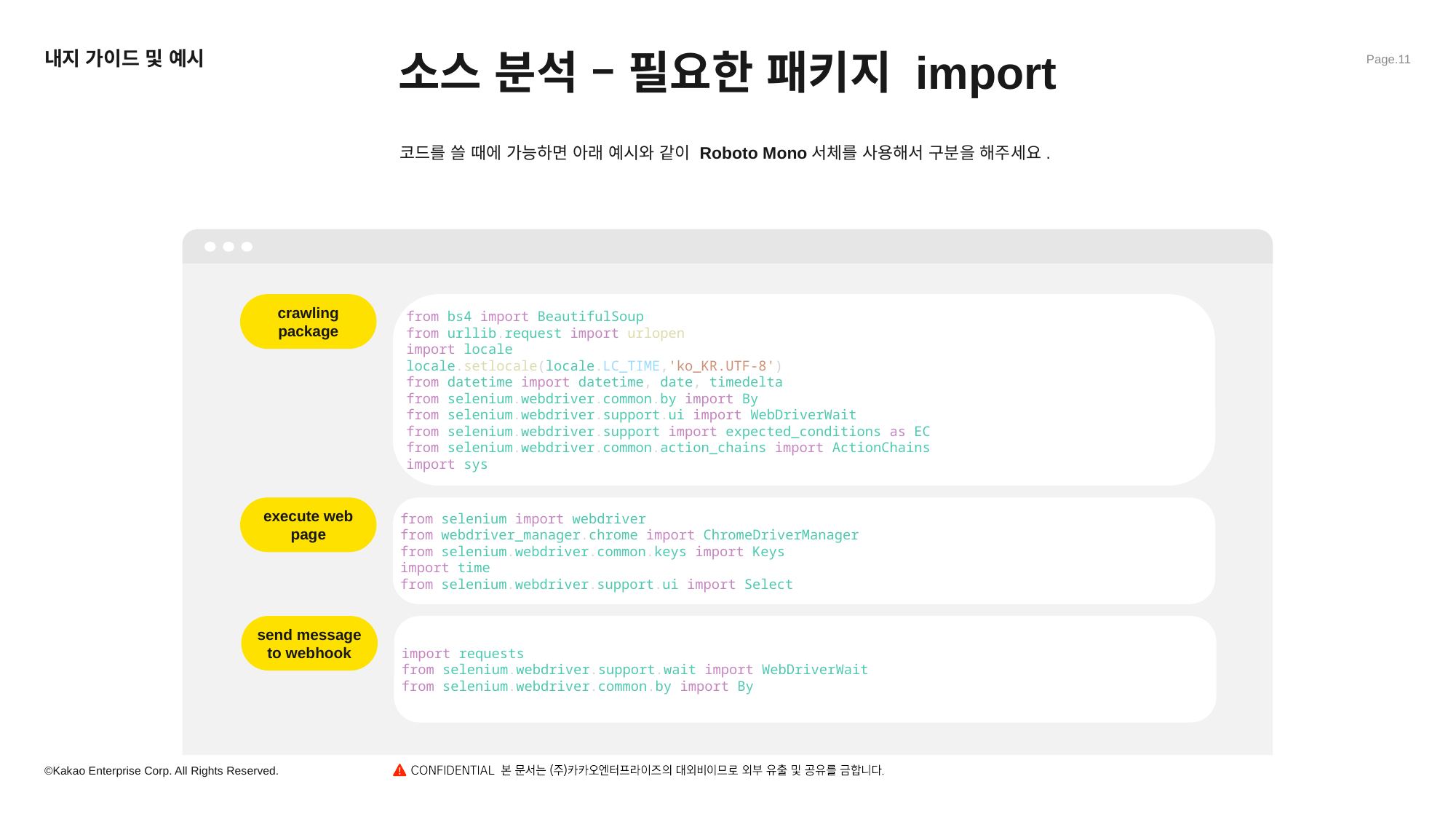

소스 분석 – 필요한 패키지 import
내지 가이드 및 예시
코드를 쓸 때에 가능하면 아래 예시와 같이 Roboto Mono서체를 사용해서 구분을 해주세요.

crawling package
from bs4 import BeautifulSoup
from urllib.request import urlopen
import locale
locale.setlocale(locale.LC_TIME,'ko_KR.UTF-8')
from datetime import datetime, date, timedelta
from selenium.webdriver.common.by import By
from selenium.webdriver.support.ui import WebDriverWait
from selenium.webdriver.support import expected_conditions as EC
from selenium.webdriver.common.action_chains import ActionChains
import sys
execute web page
from selenium import webdriver
from webdriver_manager.chrome import ChromeDriverManager
from selenium.webdriver.common.keys import Keys
import time
from selenium.webdriver.support.ui import Select
send message to webhook
import requests
from selenium.webdriver.support.wait import WebDriverWait
from selenium.webdriver.common.by import By